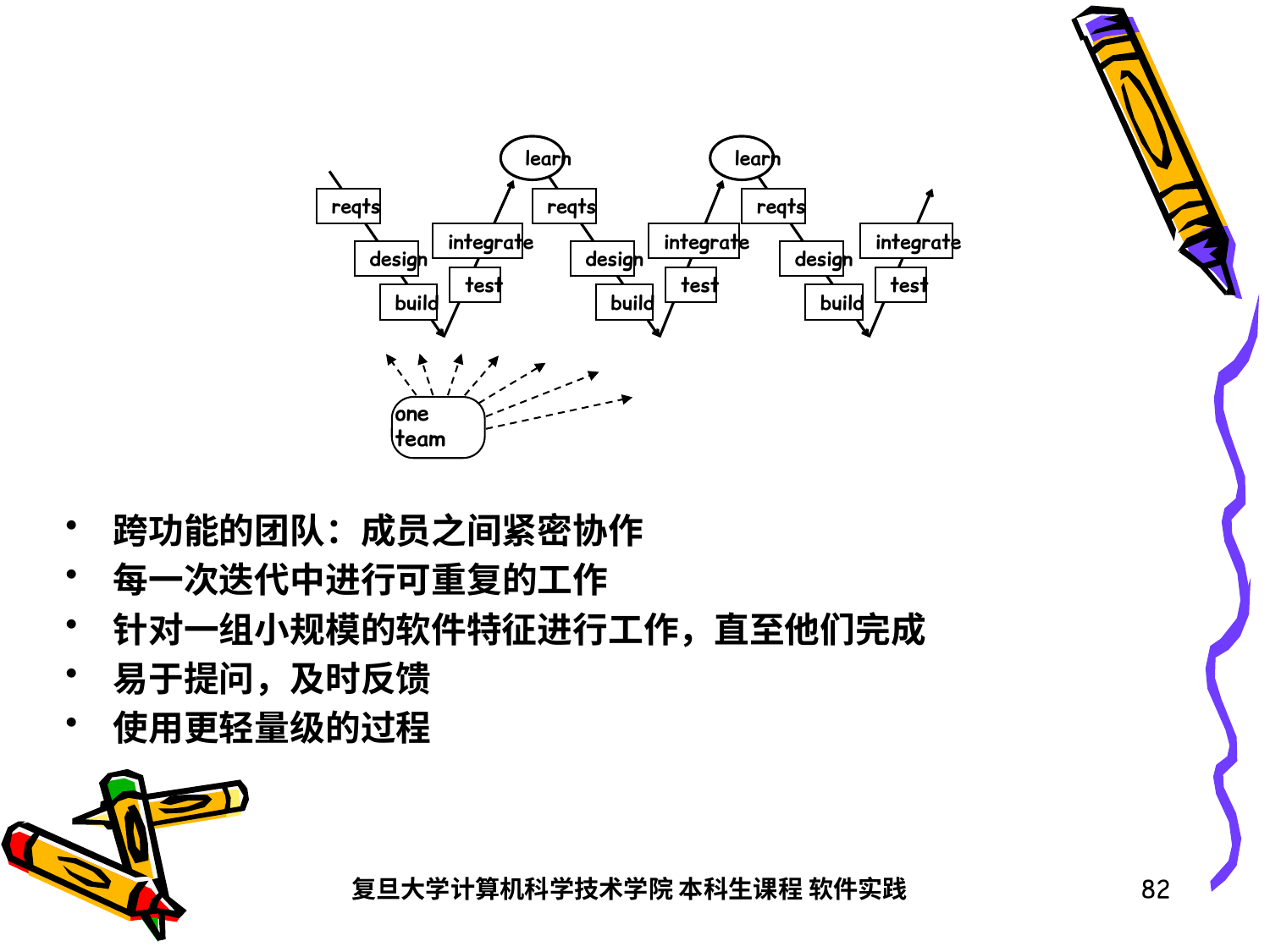

#
learn
learn

reqts
reqts
reqts

integrate
integrate
integrate
design
design
design
test
test
test
build
build
build

one team

跨功能的团队：成员之间紧密协作
每一次迭代中进行可重复的工作
针对一组小规模的软件特征进行工作，直至他们完成
易于提问，及时反馈
使用更轻量级的过程
复旦大学计算机科学技术学院 本科生课程 软件实践
82